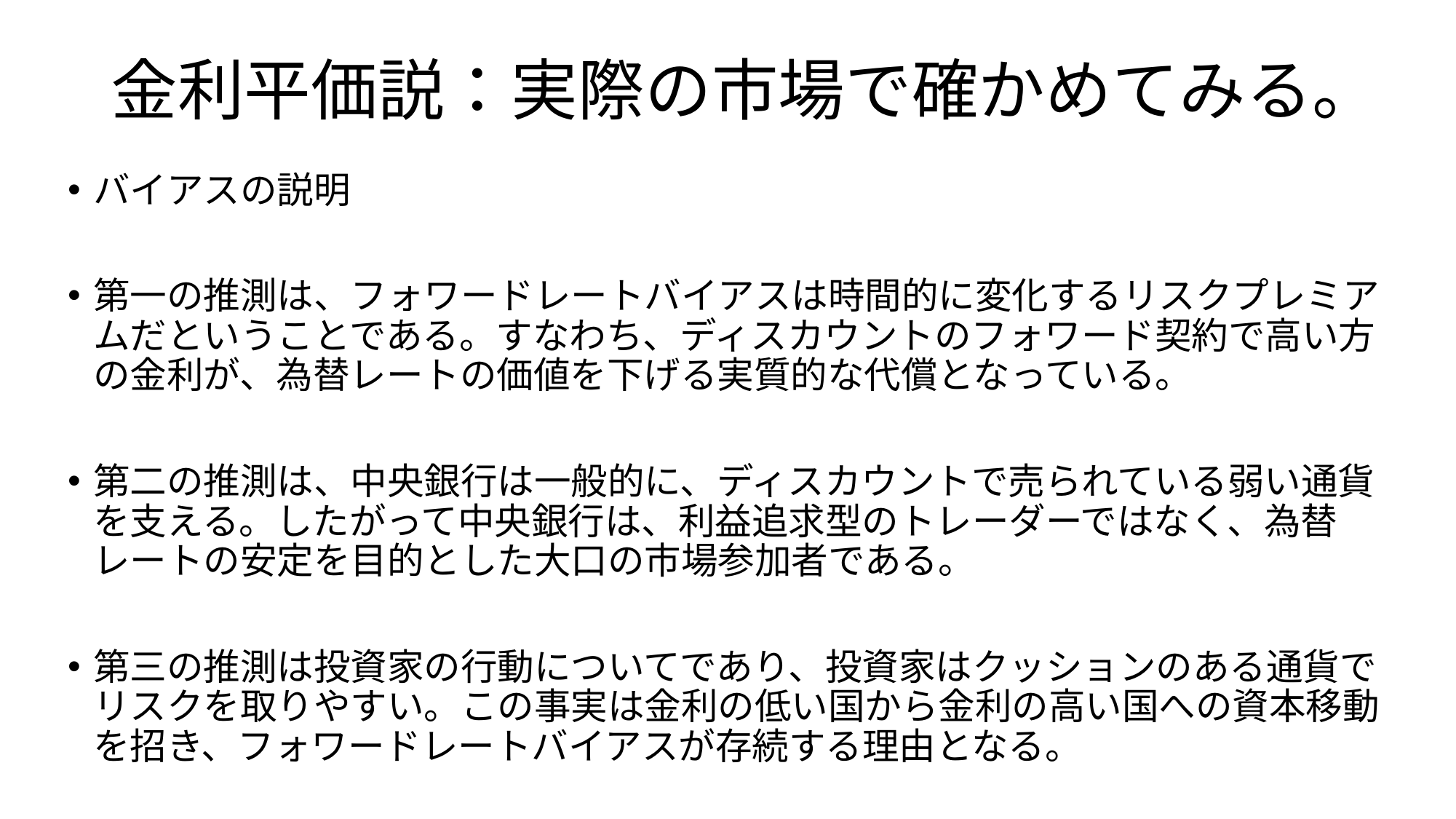

# 金利平価説：実際の市場で確かめてみる。
バイアスの説明

第一の推測は、フォワードレートバイアスは時間的に変化するリスクプレミアムだということである。すなわち、ディスカウントのフォワード契約で高い方の金利が、為替レートの価値を下げる実質的な代償となっている。

第二の推測は、中央銀行は一般的に、ディスカウントで売られている弱い通貨を支える。したがって中央銀行は、利益追求型のトレーダーではなく、為替レートの安定を目的とした大口の市場参加者である。

第三の推測は投資家の行動についてであり、投資家はクッションのある通貨でリスクを取りやすい。この事実は金利の低い国から金利の高い国への資本移動を招き、フォワードレートバイアスが存続する理由となる。